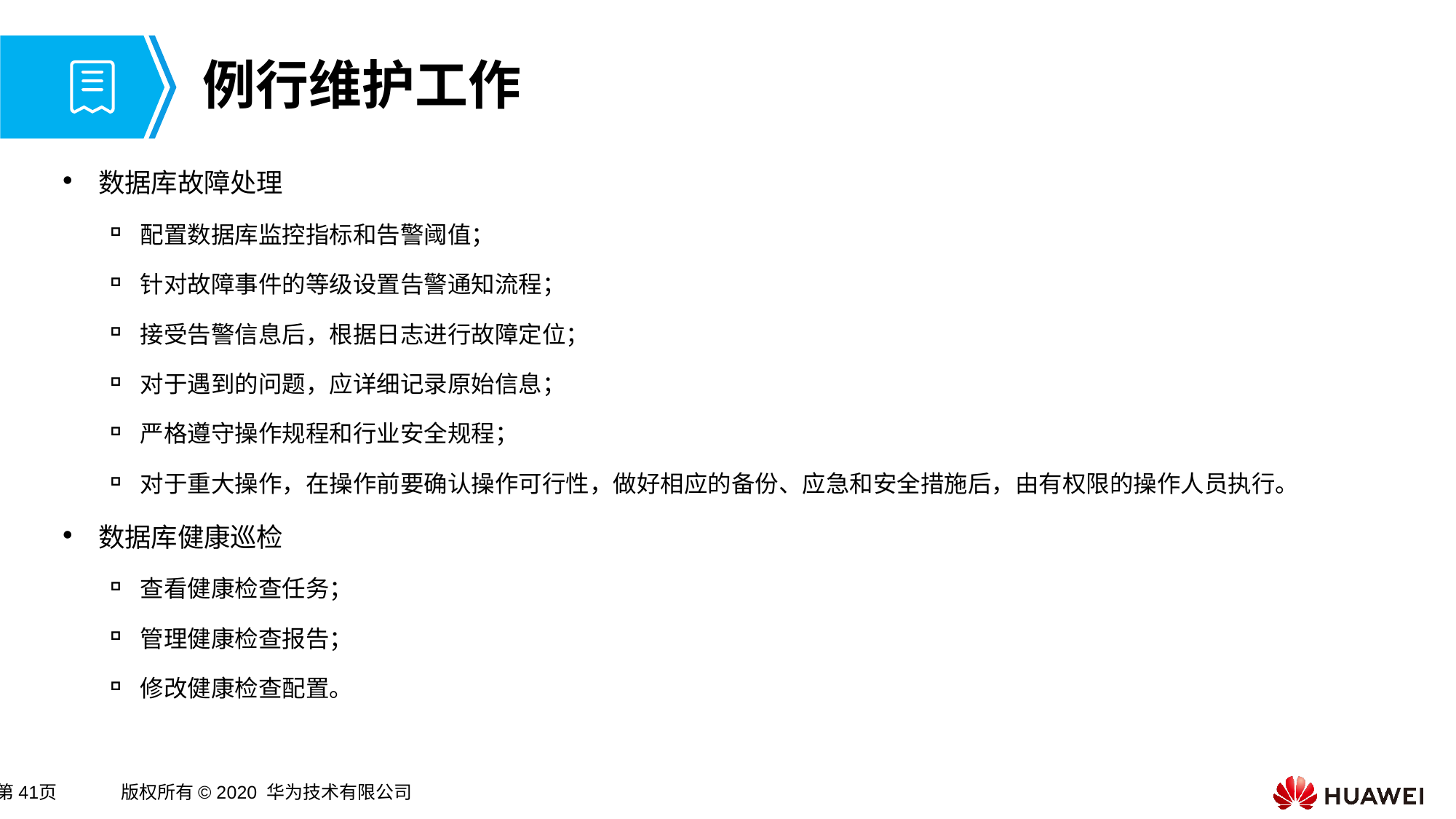

# 例行维护工作
数据库故障处理
配置数据库监控指标和告警阈值；
针对故障事件的等级设置告警通知流程；
接受告警信息后，根据日志进行故障定位；
对于遇到的问题，应详细记录原始信息；
严格遵守操作规程和行业安全规程；
对于重大操作，在操作前要确认操作可行性，做好相应的备份、应急和安全措施后，由有权限的操作人员执行。
数据库健康巡检
查看健康检查任务；
管理健康检查报告；
修改健康检查配置。